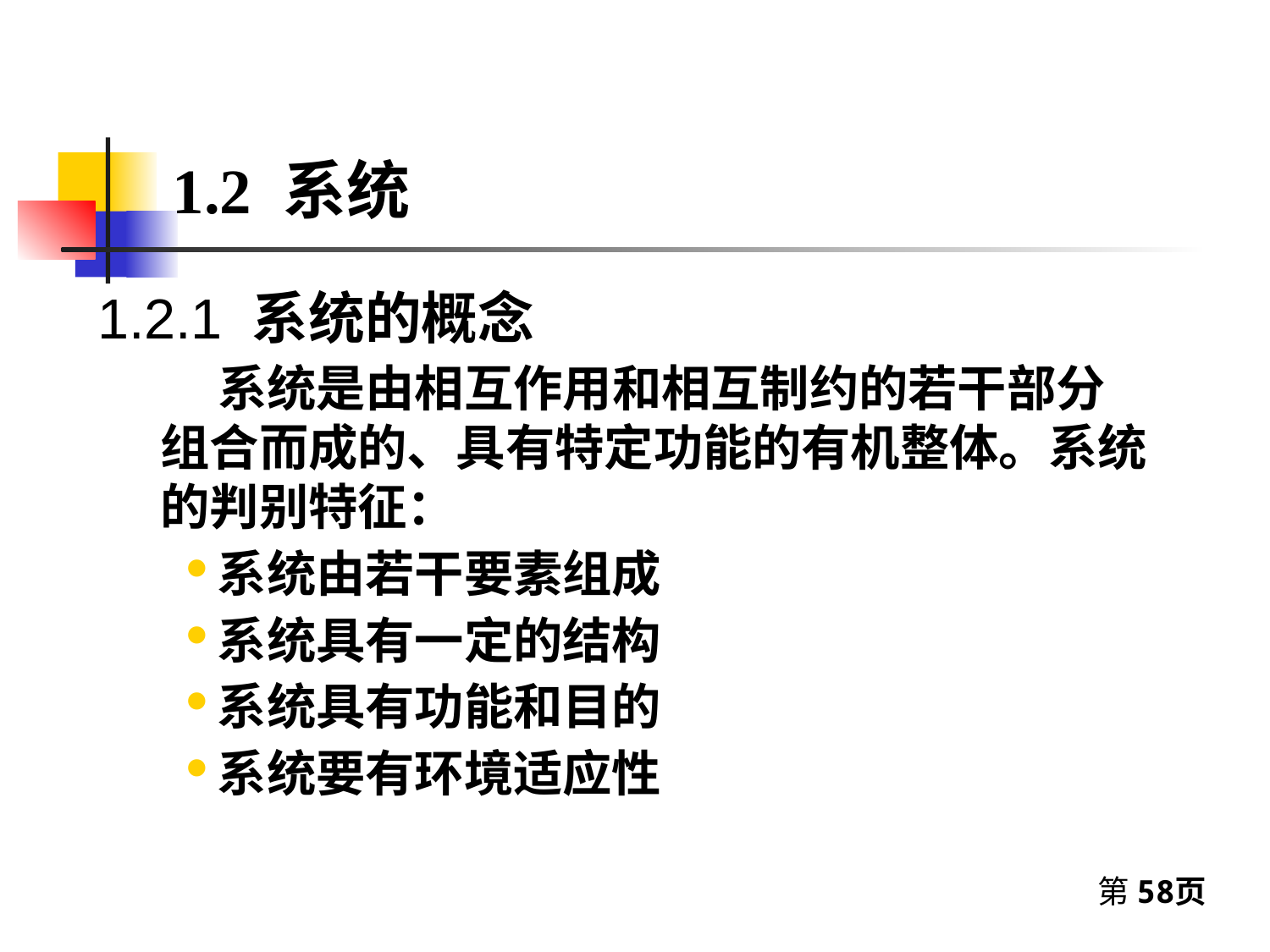

# 1.2 系统
1.2.1 系统的概念
    系统是由相互作用和相互制约的若干部分组合而成的、具有特定功能的有机整体。系统的判别特征：
系统由若干要素组成
系统具有一定的结构
系统具有功能和目的
系统要有环境适应性